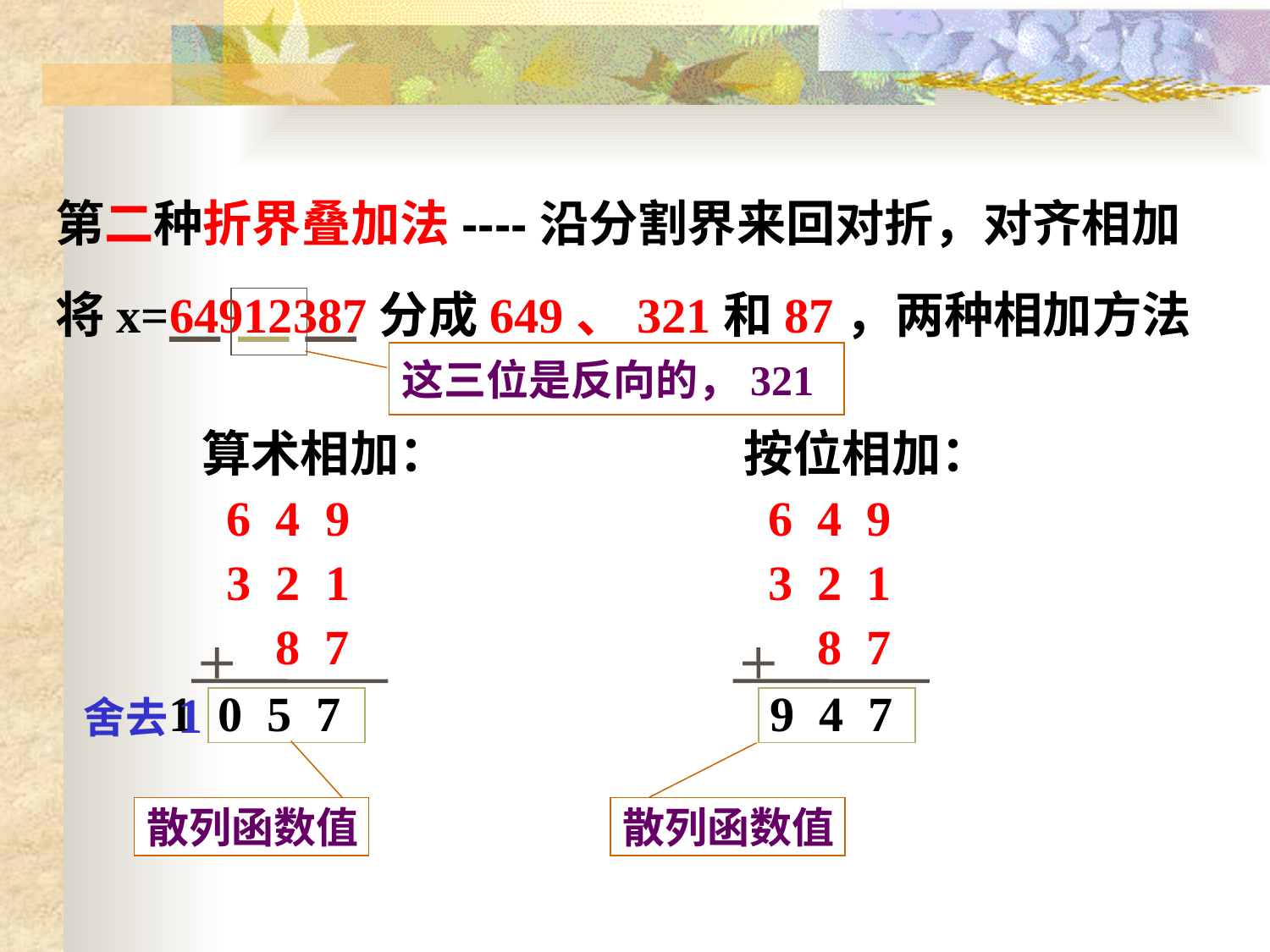

第二种折界叠加法----沿分割界来回对折，对齐相加
将x=64912387分成649、321和87，两种相加方法

这三位是反向的，321

算术相加：
  6  4  9
  3  2  1
      8  7

1  0  5  7
按位相加：
  6  4  9
  3  2  1
      8  7

9  4  7
舍去1

散列函数值

散列函数值